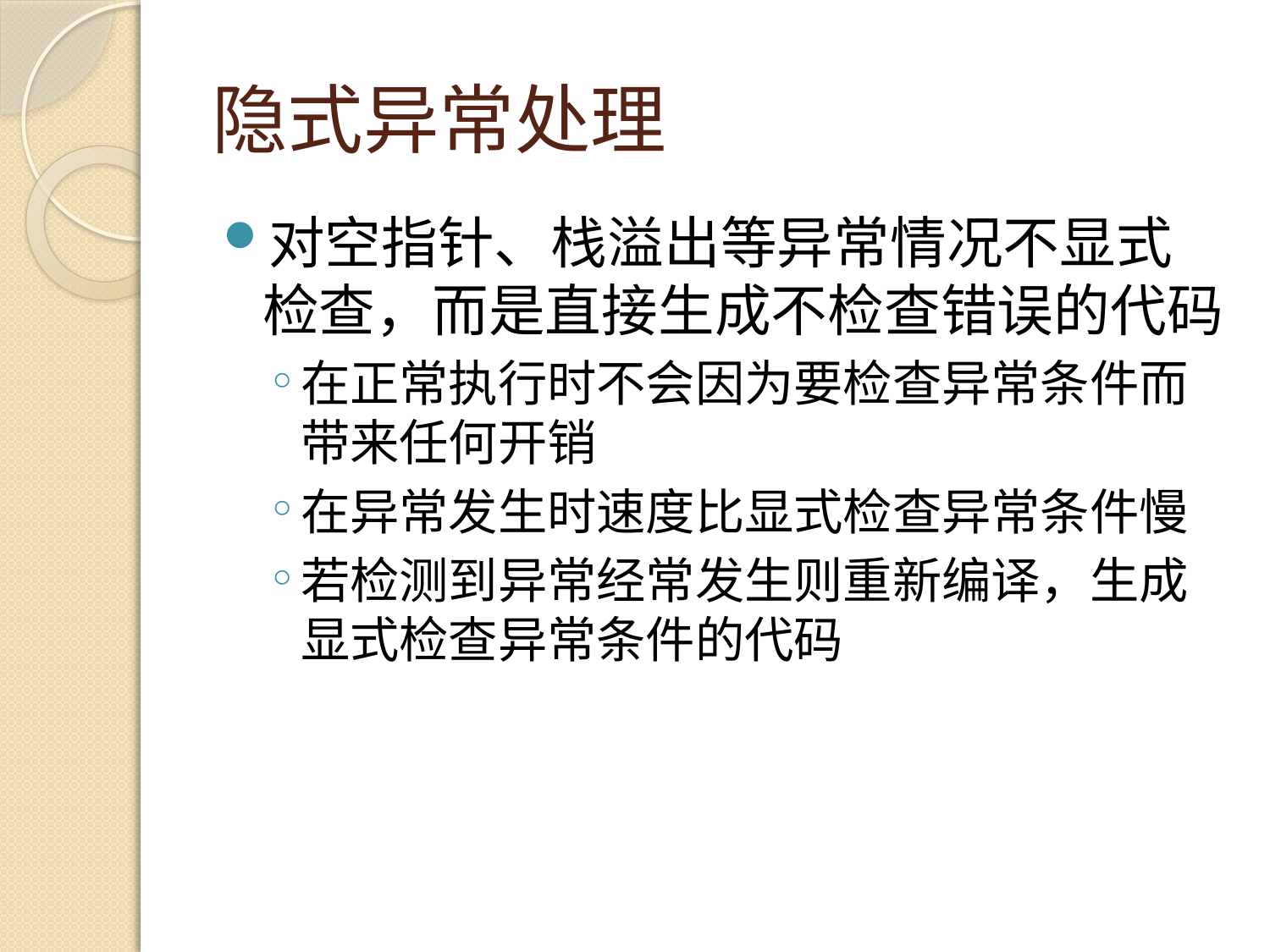

# 隐式异常处理
对空指针、栈溢出等异常情况不显式检查，而是直接生成不检查错误的代码
在正常执行时不会因为要检查异常条件而带来任何开销
在异常发生时速度比显式检查异常条件慢
若检测到异常经常发生则重新编译，生成显式检查异常条件的代码